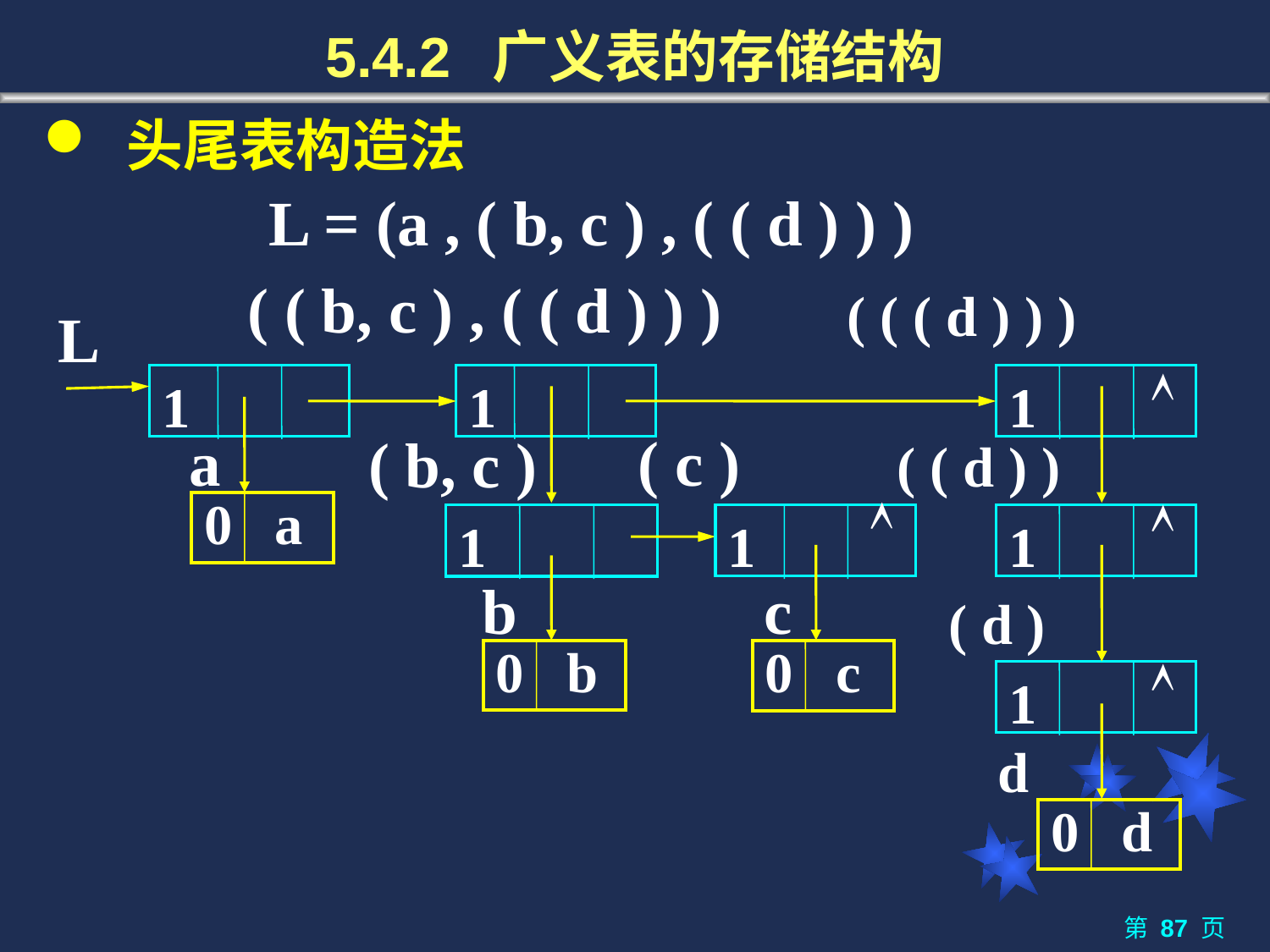

5.4.2  广义表的存储结构
 头尾表构造法
L = (a , ( b, c ) , ( ( d ) ) )
( ( b, c ) , ( ( d ) ) )
( ( ( d ) ) )
L
∧
1

1

1

a
( c )
( ( d ) )
 ( b, c )
∧
∧

0   a
1

1

1

b

c
 ( d )

0   b

0   c
∧
1

d

0   d
第 87 页